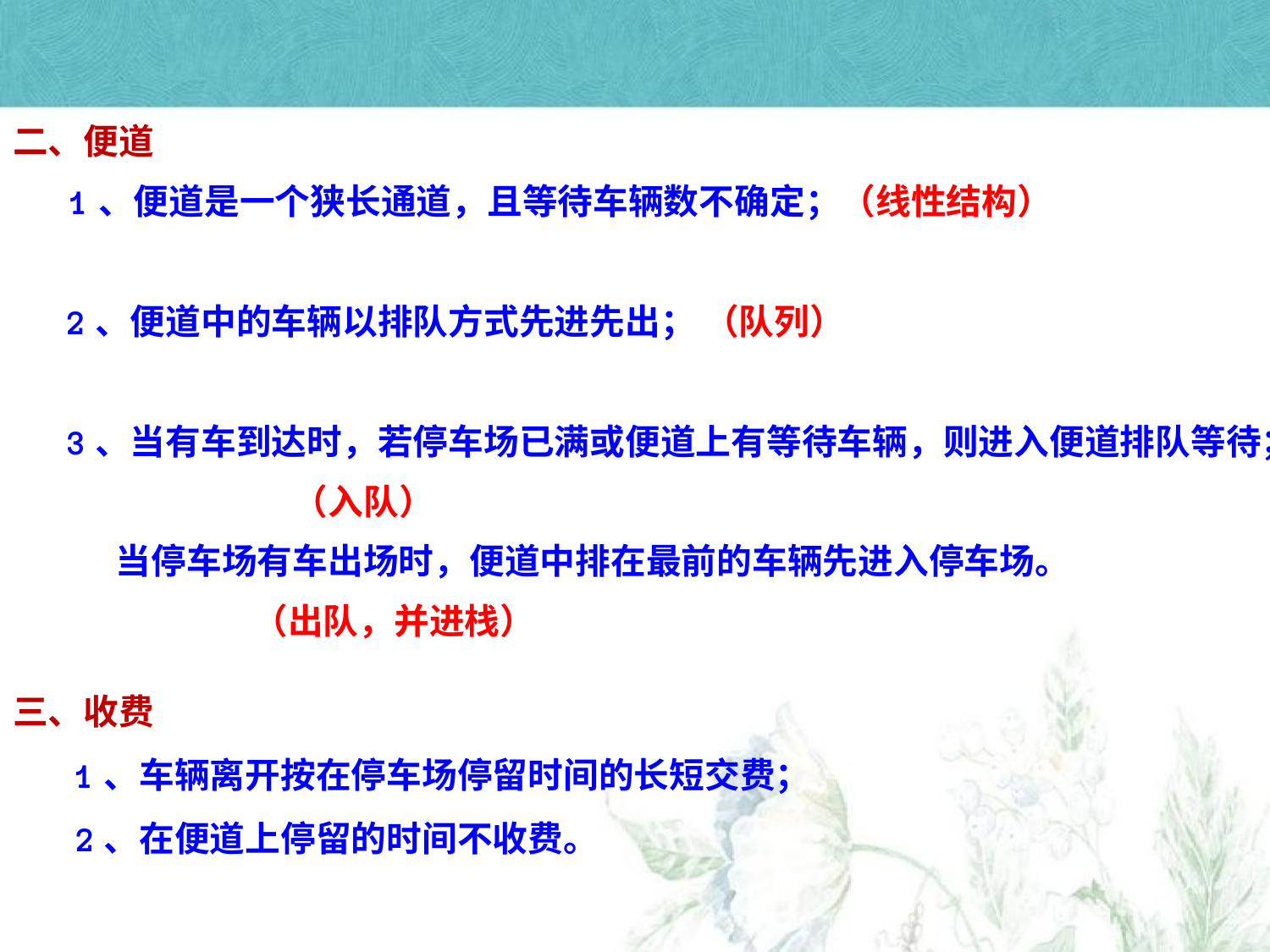

二、便道
   1、便道是一个狭长通道，且等待车辆数不确定；（线性结构）

2、便道中的车辆以排队方式先进先出； （队列）

3、当有车到达时，若停车场已满或便道上有等待车辆，则进入便道排队等待；
                           （入队）
当停车场有车出场时，便道中排在最前的车辆先进入停车场。
                      （出队，并进栈）
三、收费
1、车辆离开按在停车场停留时间的长短交费；
2、在便道上停留的时间不收费。